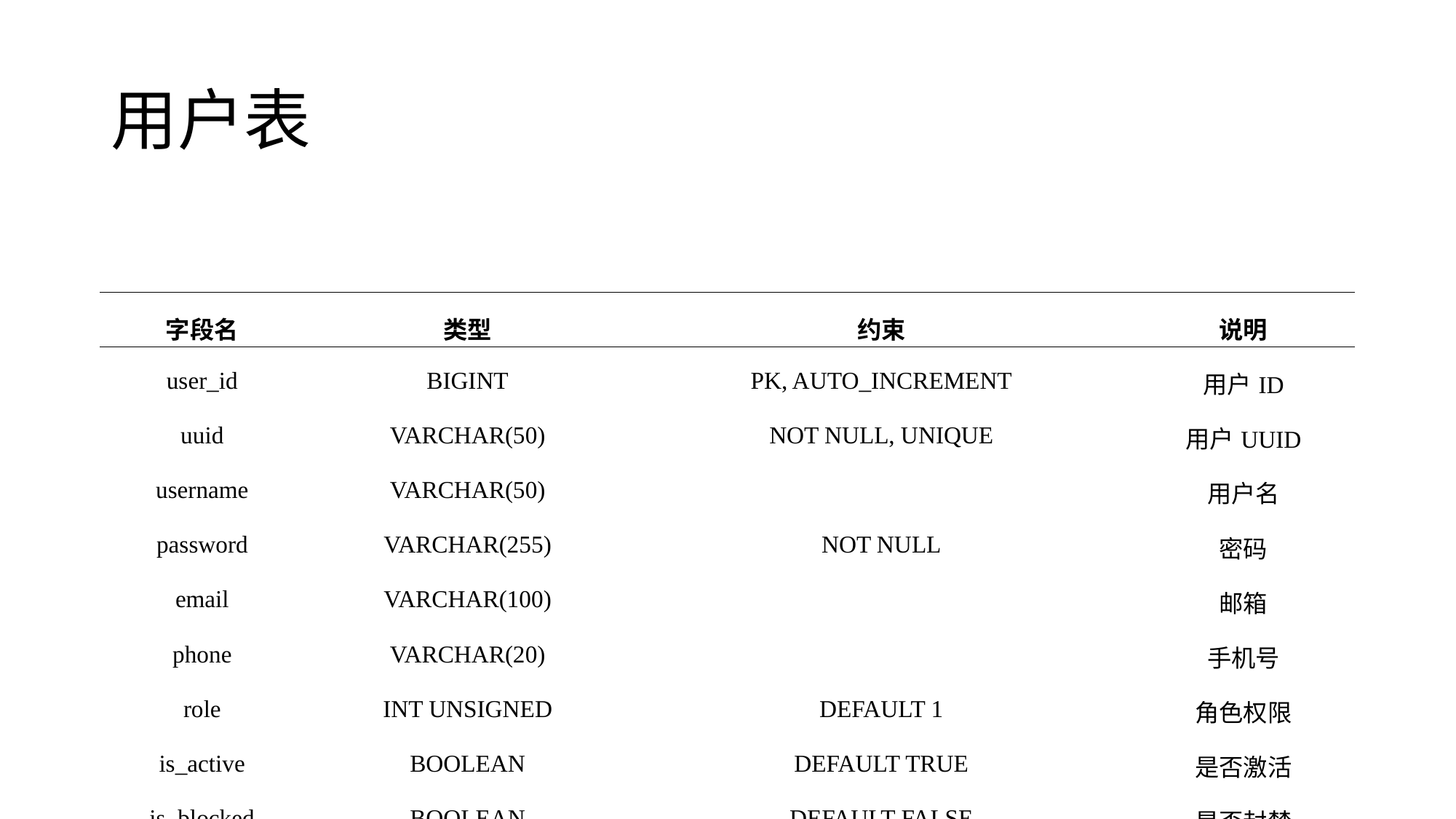

# 用户表
| 字段名 | 类型 | 约束 | 说明 |
| --- | --- | --- | --- |
| user\_id | BIGINT | PK, AUTO\_INCREMENT | 用户ID |
| uuid | VARCHAR(50) | NOT NULL, UNIQUE | 用户UUID |
| username | VARCHAR(50) |  | 用户名 |
| password | VARCHAR(255) | NOT NULL | 密码 |
| email | VARCHAR(100) |  | 邮箱 |
| phone | VARCHAR(20) |  | 手机号 |
| role | INT UNSIGNED | DEFAULT 1 | 角色权限 |
| is\_active | BOOLEAN | DEFAULT TRUE | 是否激活 |
| is\_blocked | BOOLEAN | DEFAULT FALSE | 是否封禁 |
| is\_deleted | BOOLEAN | DEFAULT FALSE | 是否删除 |